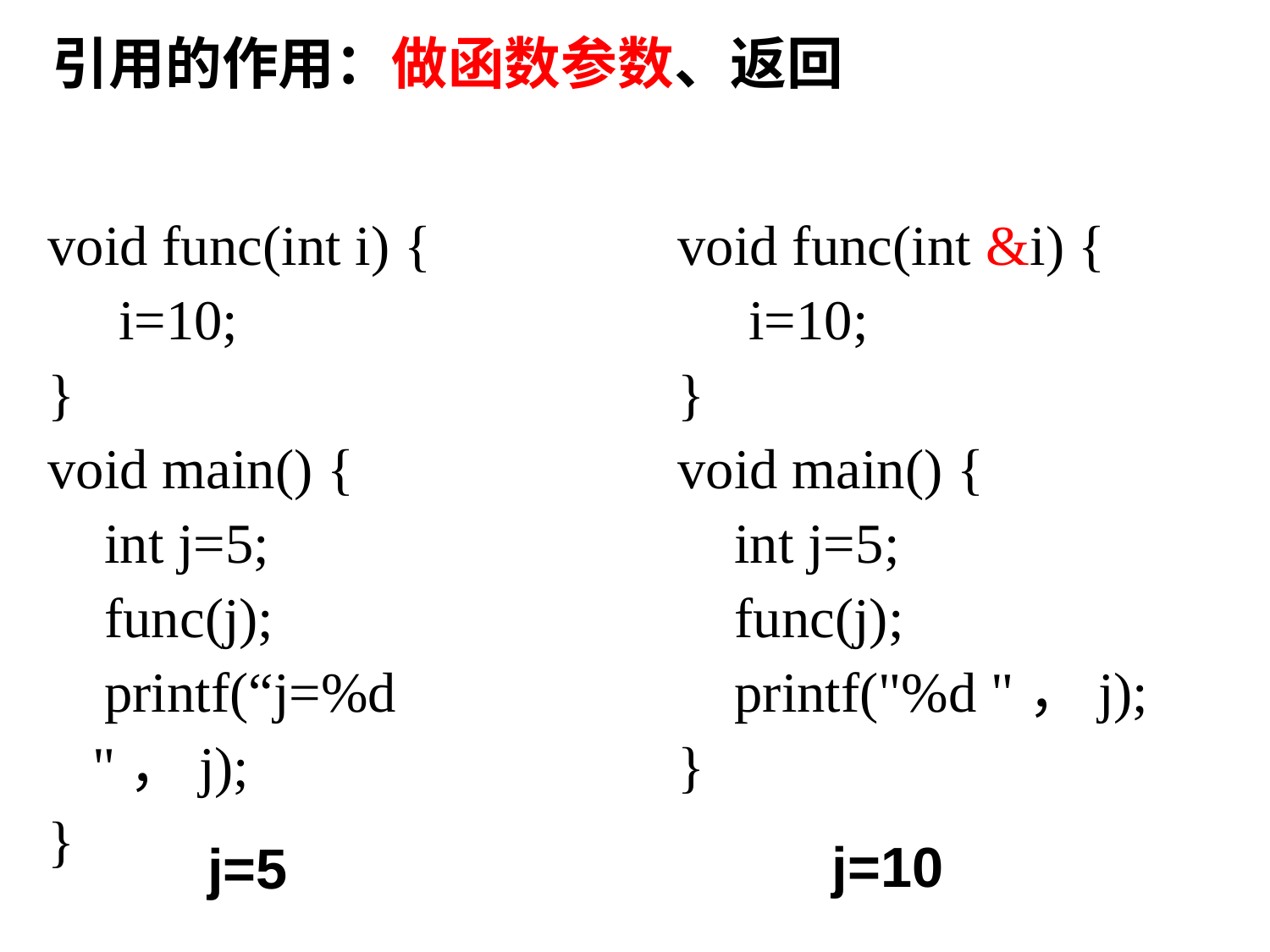

# 引用的作用：做函数参数、返回
void func(int i) {
     i=10;
}
void main() {
    int j=5;
    func(j);
    printf(“j=%d "，j);
}

void func(int &i) {
     i=10;
}
void main() {
    int j=5;
    func(j);
    printf("%d "，j);
}

j=10
j=5